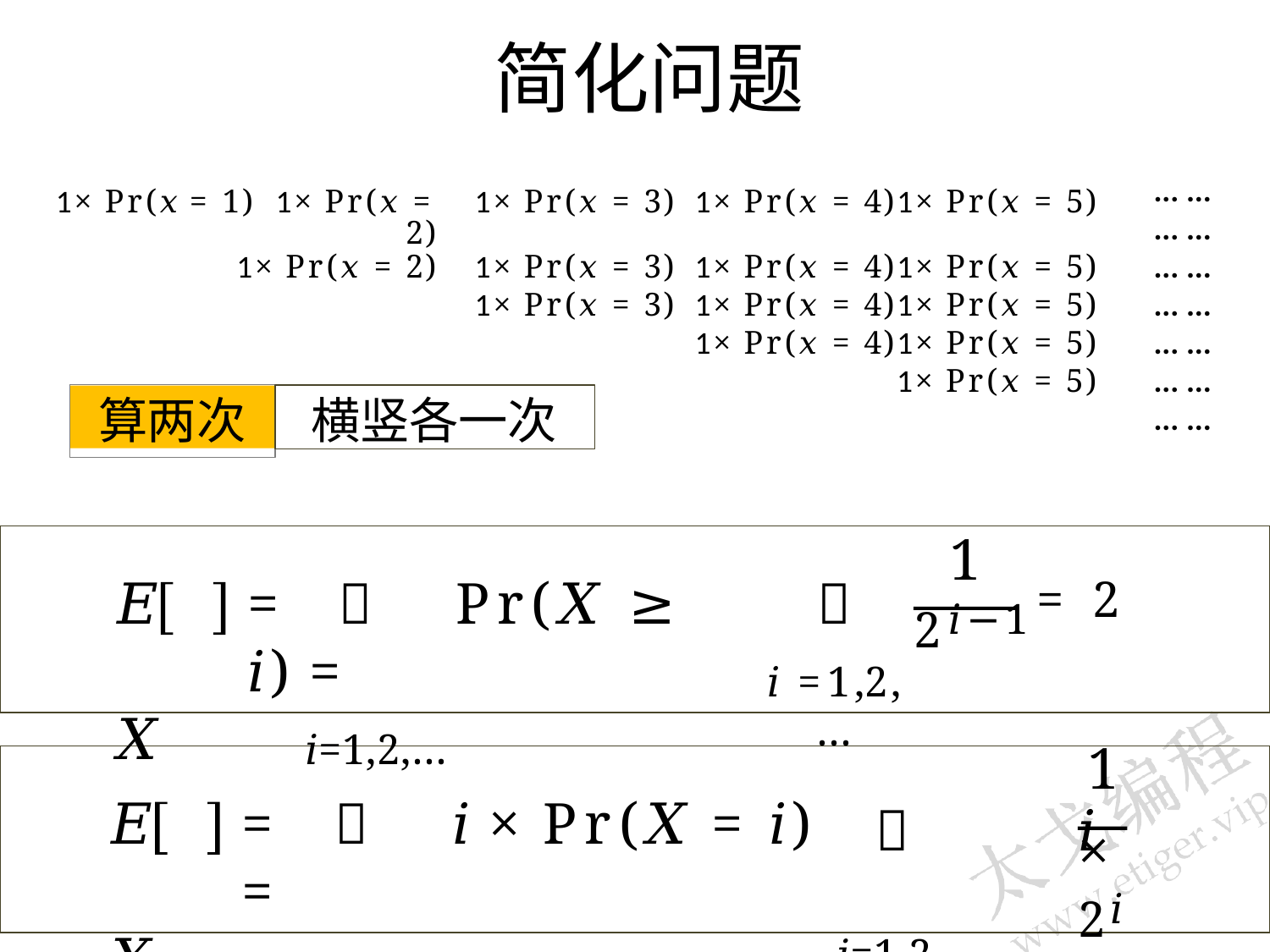

# 简化问题
... ...
... ...
... ...
... ...
... ...
... ...
... ...
| 1× Pr(𝑥 = 1) 1× Pr(𝑥 = 2) | 1× Pr(𝑥 = 3) | 1× Pr(𝑥 = 4) | 1× Pr(𝑥 = 5) |
| --- | --- | --- | --- |
| 1× Pr(𝑥 = 2) | 1× Pr(𝑥 = 3) | 1× Pr(𝑥 = 4) | 1× Pr(𝑥 = 5) |
|  | 1× Pr(𝑥 = 3) | 1× Pr(𝑥 = 4) | 1× Pr(𝑥 = 5) |
|  |  | 1× Pr(𝑥 = 4) | 1× Pr(𝑥 = 5) |
|  |  |  | 1× Pr(𝑥 = 5) |

横竖各一次
算两次
1
2𝑖−1	= 2

=	෍	Pr(𝑋 ≥ 𝑖) =
𝑖=1,2,…
෍
𝑖=1,2,…
𝐸	𝑋

1
෍	𝑖 ×  2𝑖
𝑖=1,2,…

=	෍	𝑖 × Pr(𝑋 = 𝑖) =
𝑖=1,2,…
𝐸	𝑋